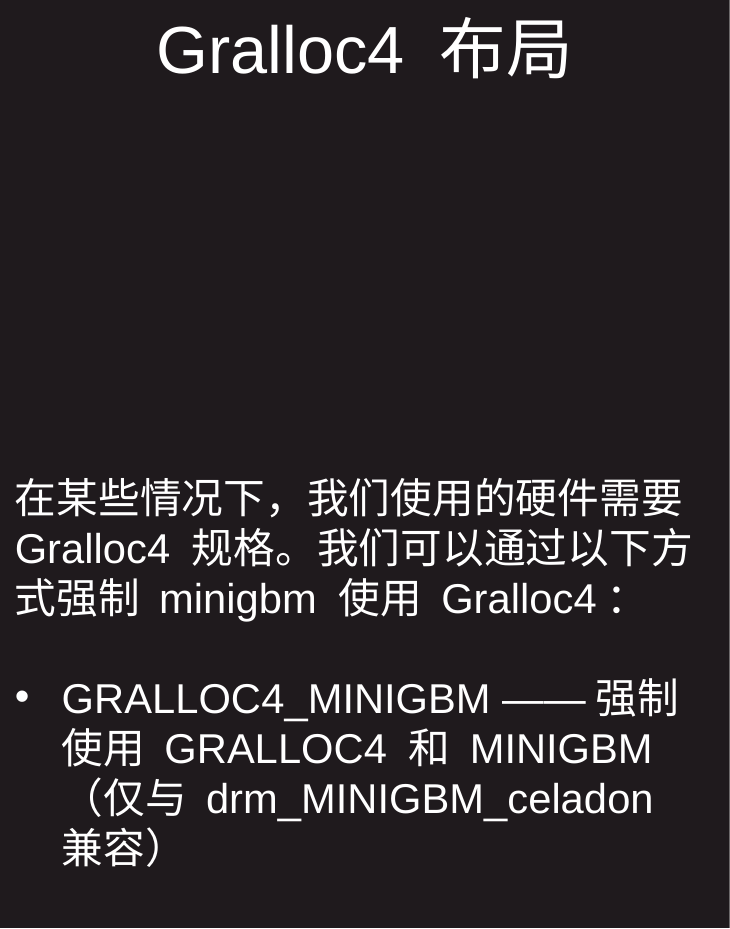

Gralloc4 布局
在某些情况下，我们使用的硬件需要 Gralloc4 规格。我们可以通过以下方式强制 minigbm 使用 Gralloc4：

GRALLOC4_MINIGBM ——强制使用 GRALLOC4 和 MINIGBM（仅与 drm_MINIGBM_celadon 兼容）